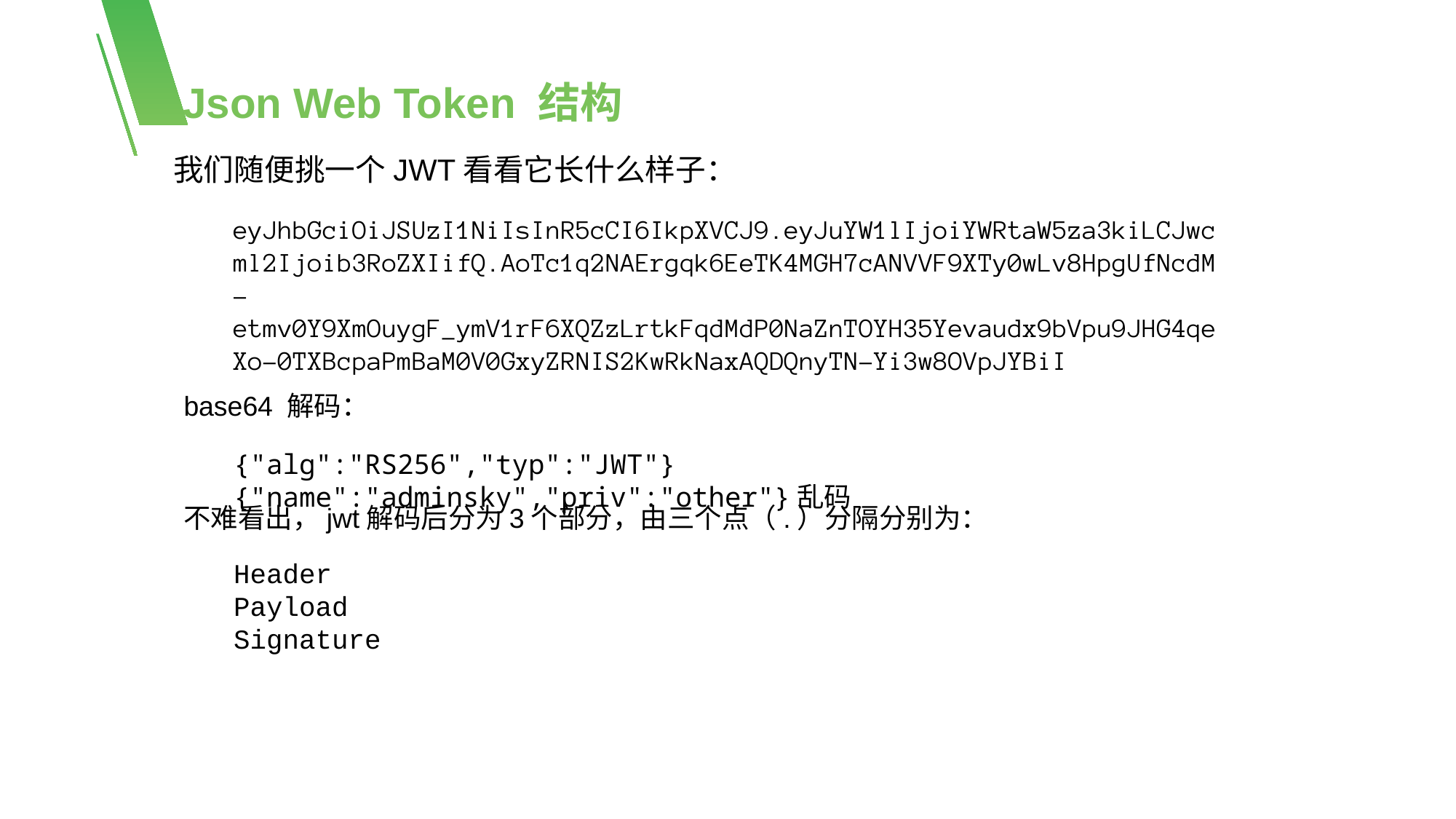

Json Web Token 结构
我们随便挑一个JWT看看它长什么样子：
eyJhbGciOiJSUzI1NiIsInR5cCI6IkpXVCJ9.eyJuYW1lIjoiYWRtaW5za3kiLCJwcml2Ijoib3RoZXIifQ.AoTc1q2NAErgqk6EeTK4MGH7cANVVF9XTy0wLv8HpgUfNcdM-etmv0Y9XmOuygF_ymV1rF6XQZzLrtkFqdMdP0NaZnTOYH35Yevaudx9bVpu9JHG4qeXo-0TXBcpaPmBaM0V0GxyZRNIS2KwRkNaxAQDQnyTN-Yi3w8OVpJYBiI
base64 解码：
{"alg":"RS256","typ":"JWT"}{"name":"adminsky","priv":"other"}乱码
不难看出，jwt解码后分为3个部分，由三个点（.）分隔分别为：
Header
Payload
Signature